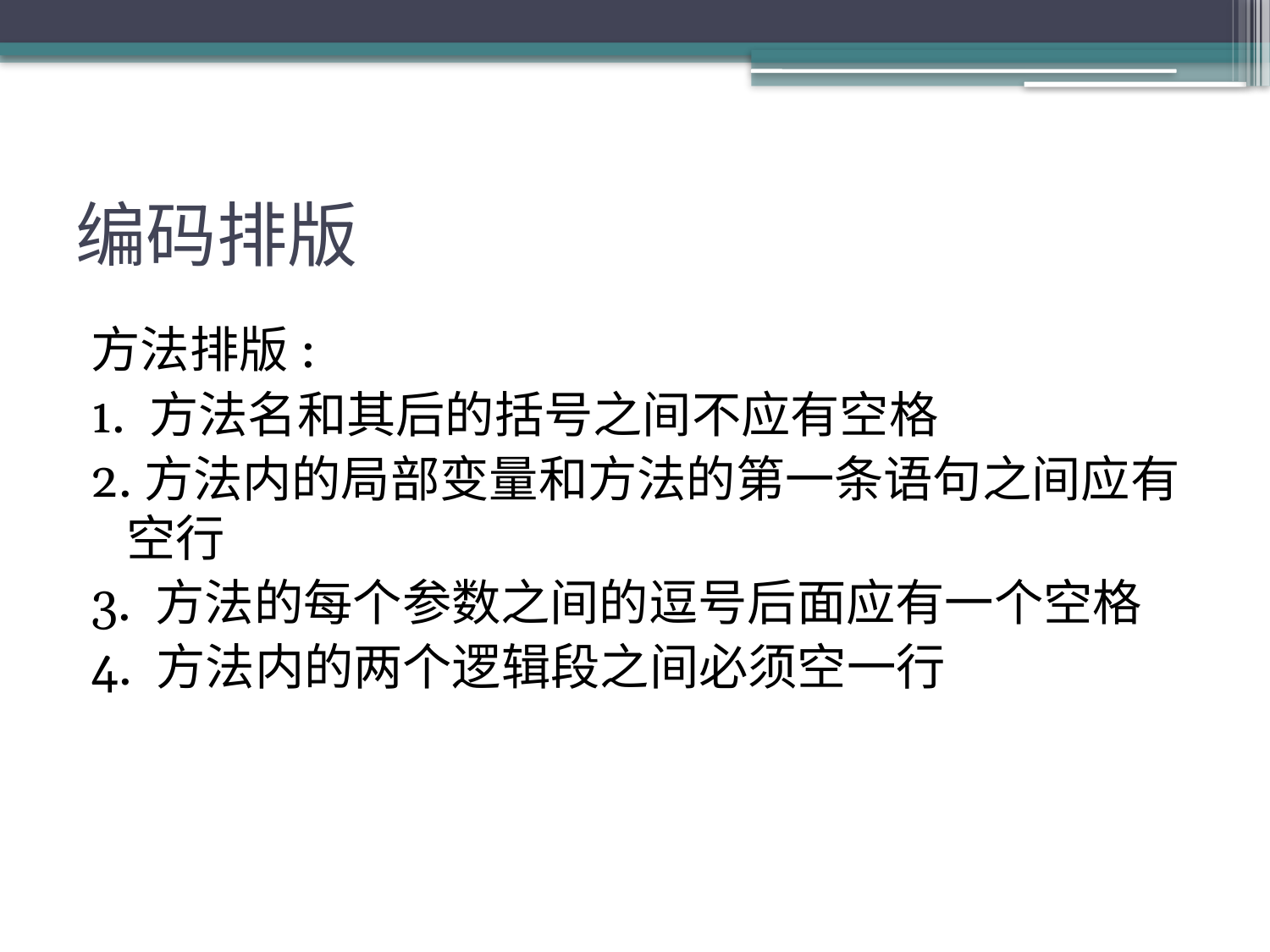

# 编码排版
方法排版:
1. 方法名和其后的括号之间不应有空格
2.方法内的局部变量和方法的第一条语句之间应有空行
3. 方法的每个参数之间的逗号后面应有一个空格
4. 方法内的两个逻辑段之间必须空一行